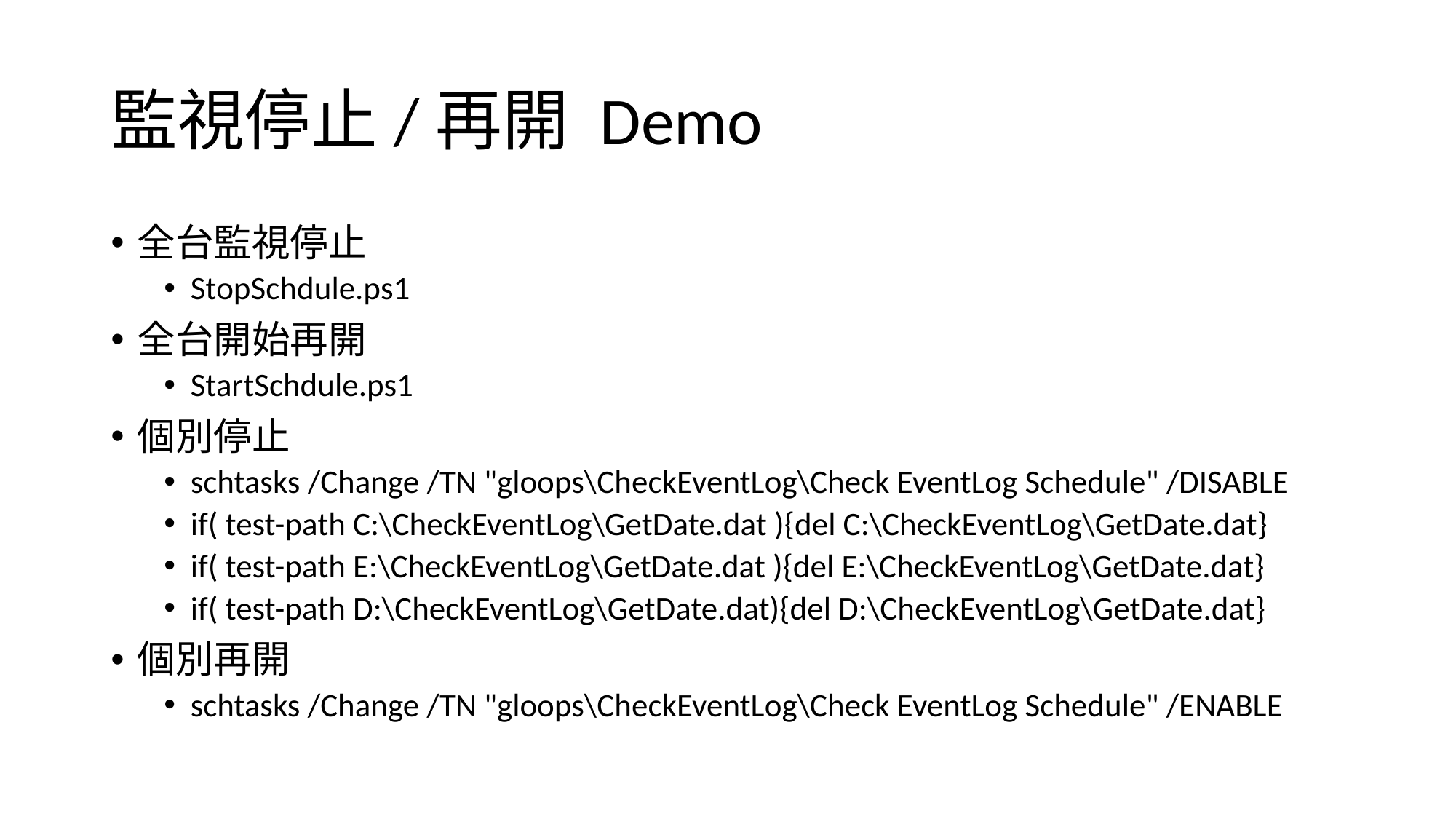

# 監視停止/再開 Demo
全台監視停止
StopSchdule.ps1
全台開始再開
StartSchdule.ps1
個別停止
schtasks /Change /TN "gloops\CheckEventLog\Check EventLog Schedule" /DISABLE
if( test-path C:\CheckEventLog\GetDate.dat ){del C:\CheckEventLog\GetDate.dat}
if( test-path E:\CheckEventLog\GetDate.dat ){del E:\CheckEventLog\GetDate.dat}
if( test-path D:\CheckEventLog\GetDate.dat){del D:\CheckEventLog\GetDate.dat}
個別再開
schtasks /Change /TN "gloops\CheckEventLog\Check EventLog Schedule" /ENABLE